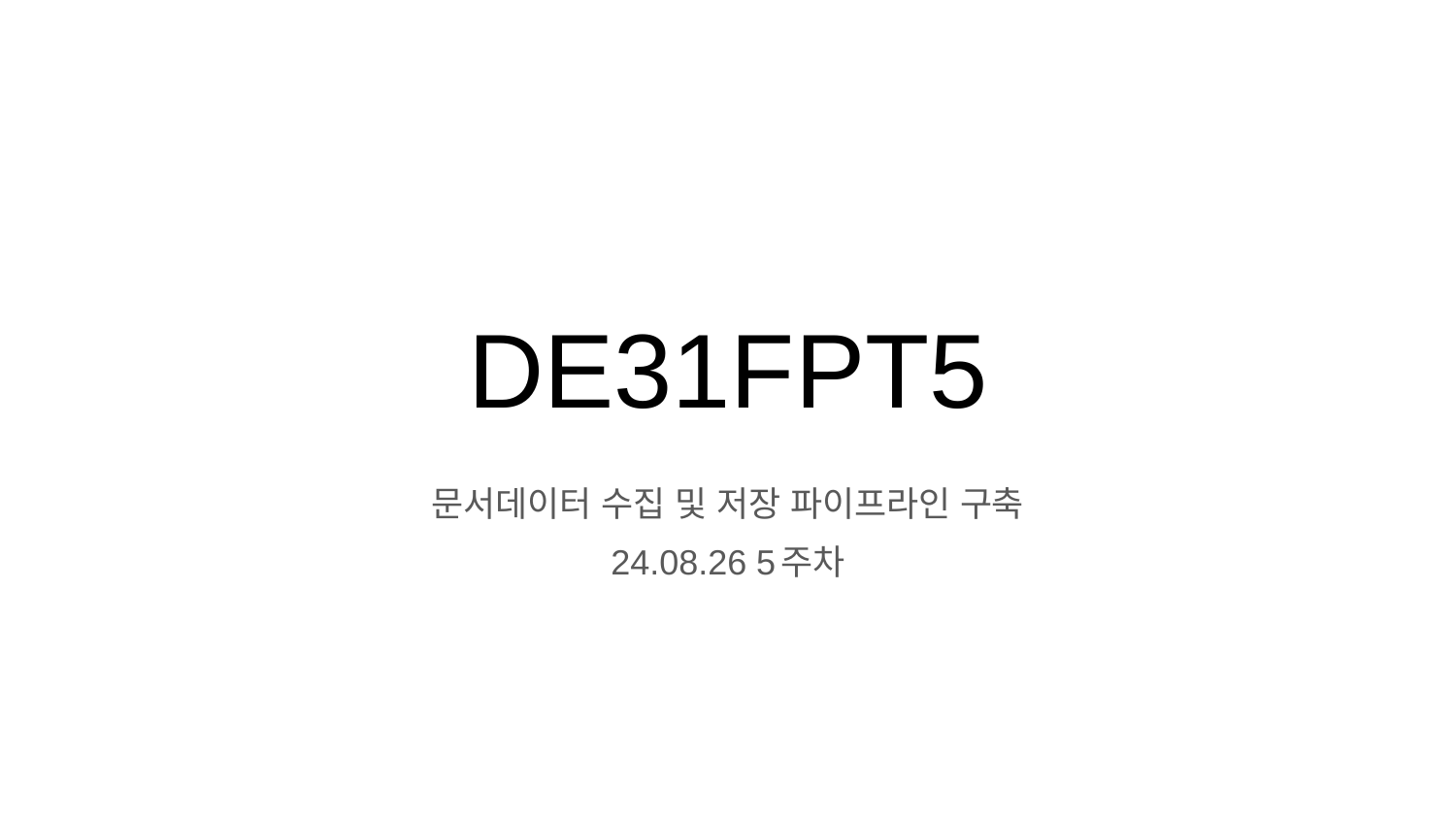

# DE31FPT5
문서데이터 수집 및 저장 파이프라인 구축
24.08.26 5주차